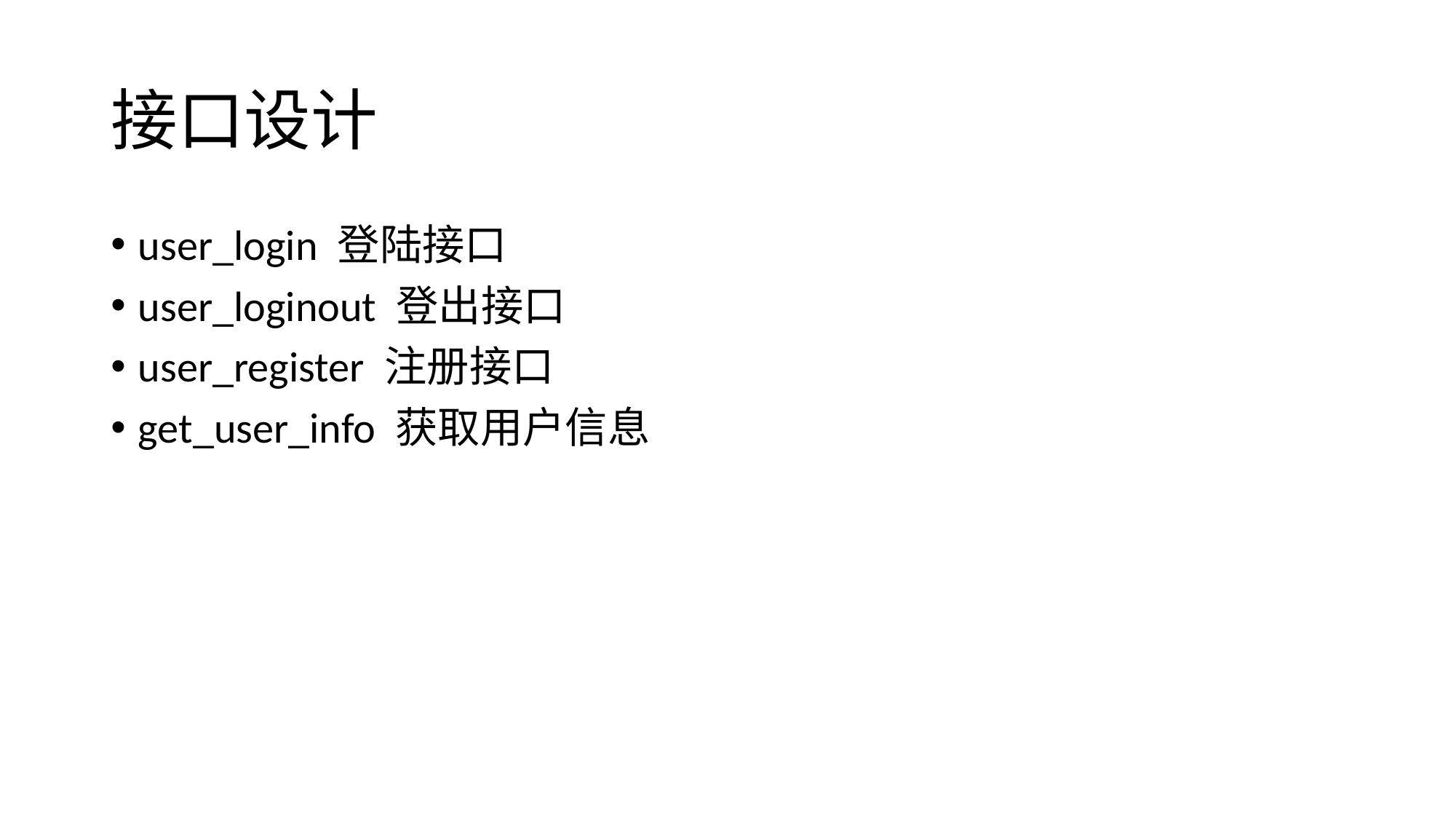

# 接口设计
user_login 登陆接口
user_loginout 登出接口
user_register 注册接口
get_user_info 获取用户信息